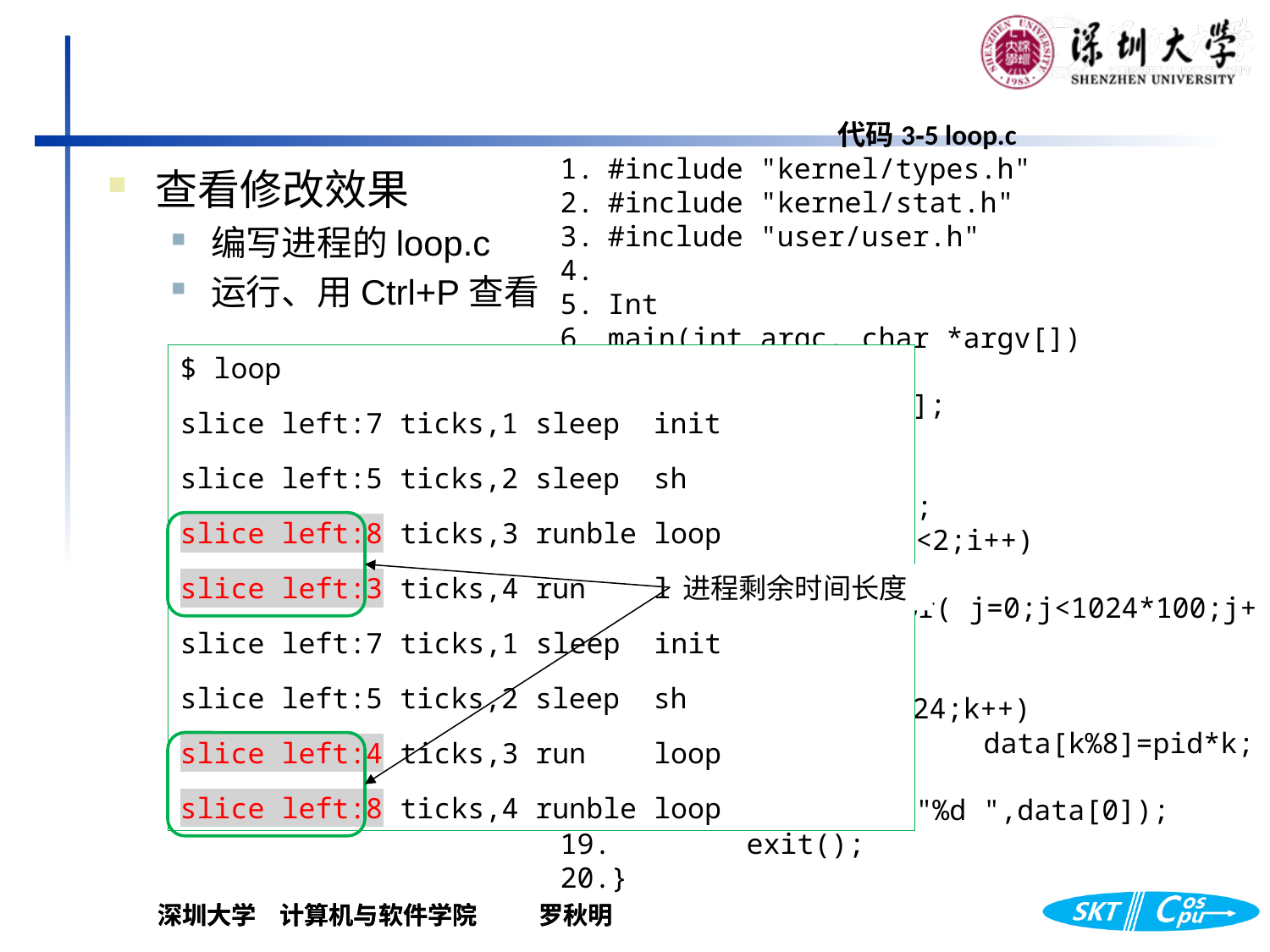

代码3‑5 loop.c
#include "kernel/types.h"
#include "kernel/stat.h"
#include "user/user.h"

Int
main(int argc, char *argv[])
{       int pid;
        int data[8];
        int i,j,k;

        pid=fork();
        for( i=0;i<2;i++)
        {
                for( j=0;j<1024*100;j++)
                   for( k=0;k<1024*1024;k++)
                      data[k%8]=pid*k;
         }
         //printf("%d ",data[0]);
        exit();
}
查看修改效果
编写进程的loop.c
运行、用Ctrl+P查看
$ loop
slice left:7 ticks,1 sleep  init
slice left:5 ticks,2 sleep  sh
slice left:8 ticks,3 runble loop
slice left:3 ticks,4 run    loop
slice left:7 ticks,1 sleep  init
slice left:5 ticks,2 sleep  sh
slice left:4 ticks,3 run    loop
slice left:8 ticks,4 runble loop

进程剩余时间长度